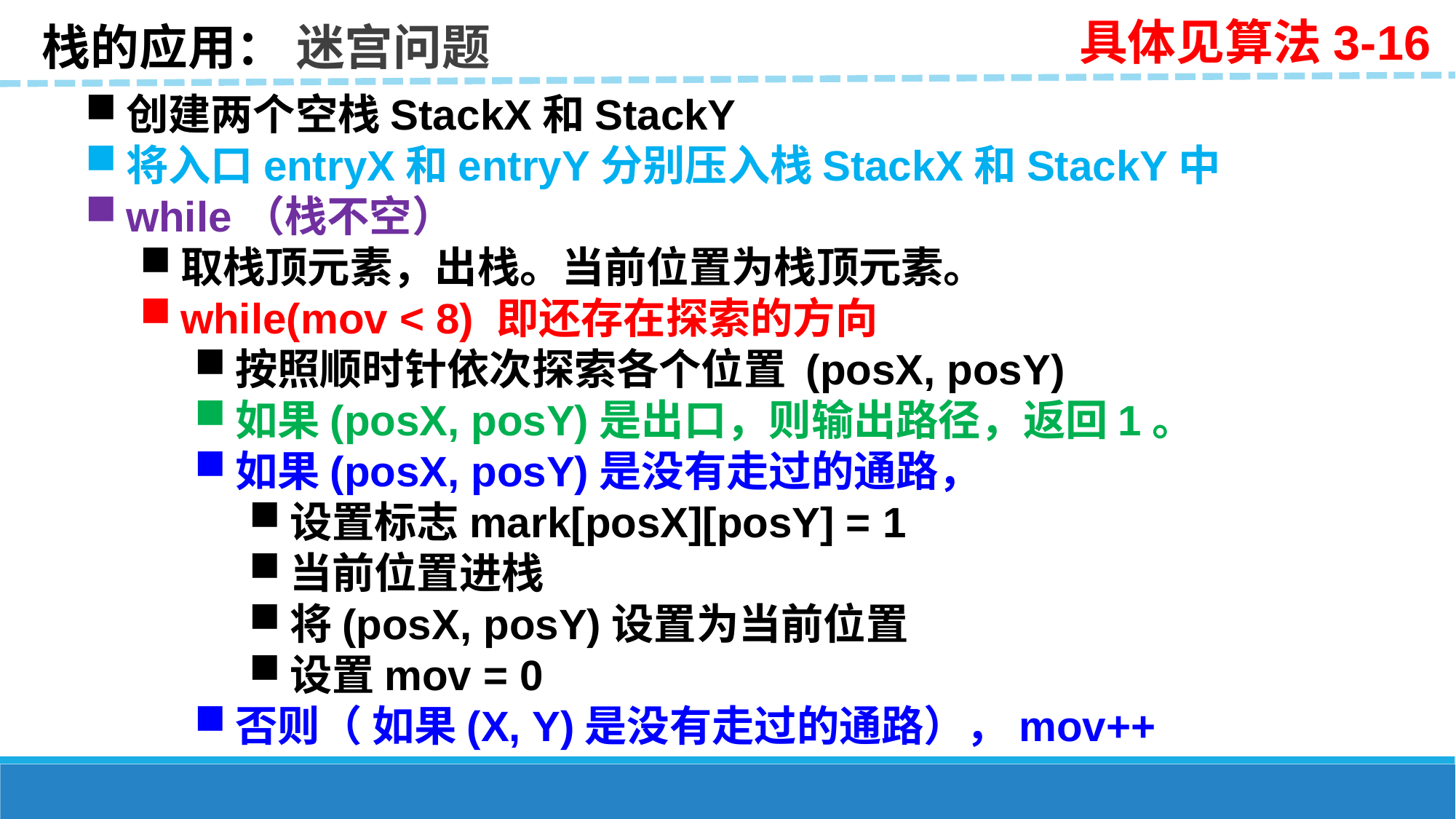

具体见算法3-16
栈的应用： 迷宫问题
创建两个空栈StackX和StackY
将入口entryX和entryY分别压入栈StackX和StackY中
while（栈不空）
取栈顶元素，出栈。当前位置为栈顶元素。
while(mov < 8) 即还存在探索的方向
按照顺时针依次探索各个位置 (posX, posY)
如果(posX, posY)是出口，则输出路径，返回1。
如果(posX, posY)是没有走过的通路，
设置标志mark[posX][posY] = 1
当前位置进栈
将(posX, posY)设置为当前位置
设置mov = 0
否则（ 如果(X, Y)是没有走过的通路），mov++